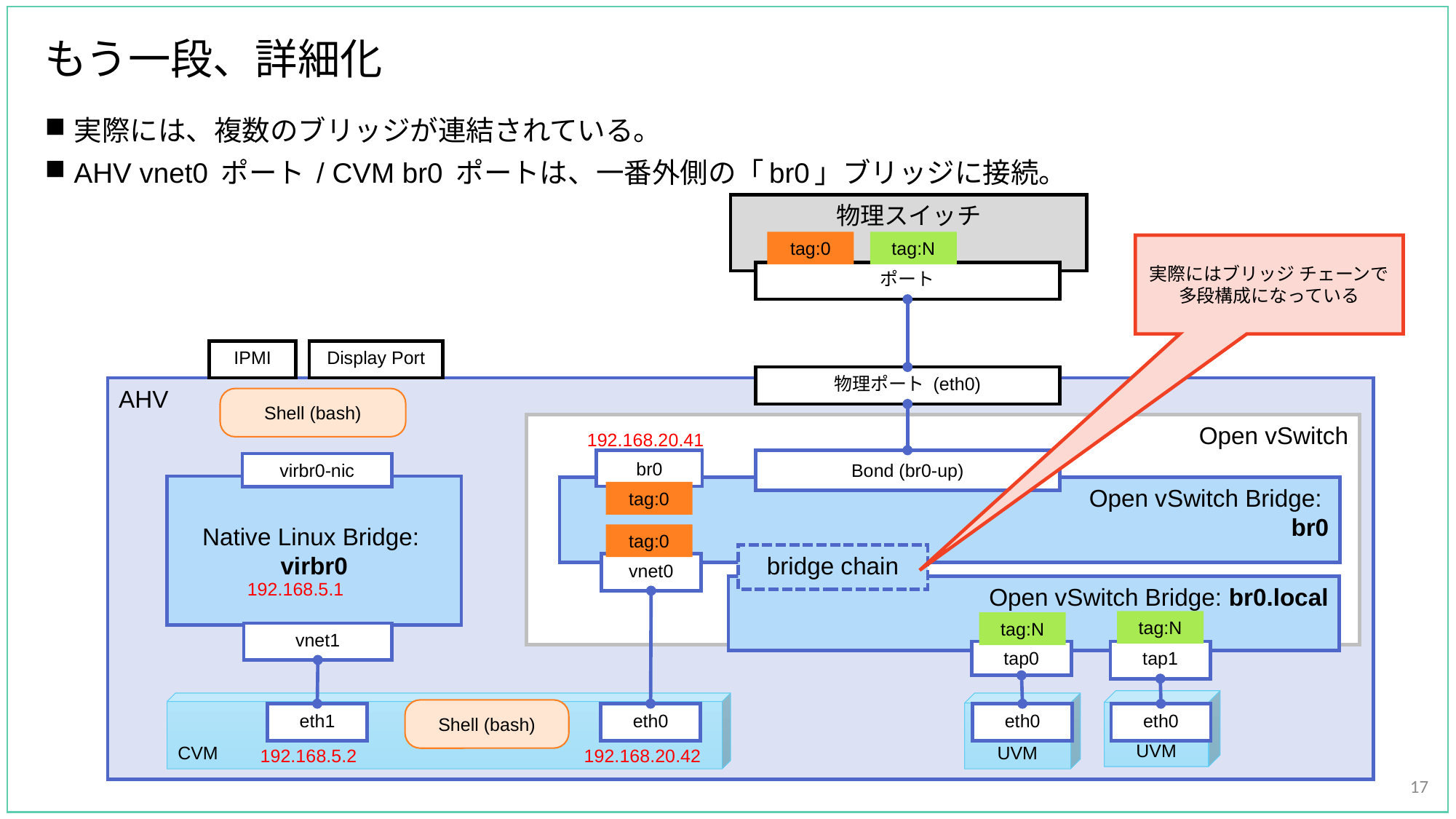

# もう一段、詳細化
実際には、複数のブリッジが連結されている。
AHV vnet0 ポート / CVM br0 ポートは、一番外側の「br0」ブリッジに接続。
物理スイッチ
tag:0
tag:N
実際にはブリッジ チェーンで多段構成になっている
ポート
Display Port
IPMI
物理ポート (eth0)
AHV
Shell (bash)
Open vSwitch
192.168.20.41
Bond (br0-up)
br0
virbr0-nic
Native Linux Bridge:
virbr0
Open vSwitch Bridge:
br0
tag:0
tag:0
bridge chain
vnet0
192.168.5.1
Open vSwitch Bridge: br0.local
tag:N
tag:N
vnet1
tap0
tap1
UVM
CVM
UVM
Shell (bash)
eth1
eth0
eth0
eth0
192.168.5.2
192.168.20.42
17